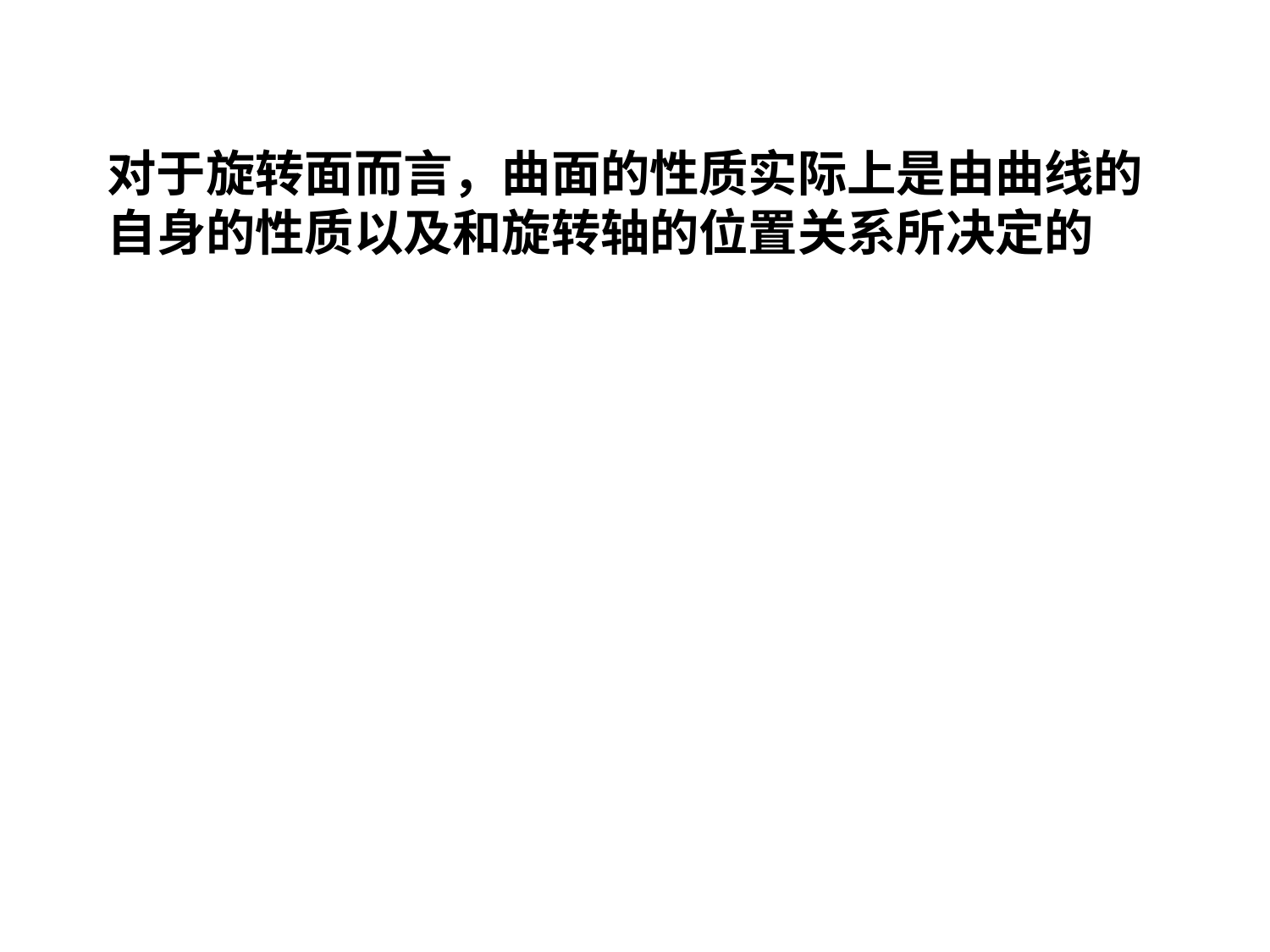

对于旋转面而言，曲面的性质实际上是由曲线的自身的性质以及和旋转轴的位置关系所决定的